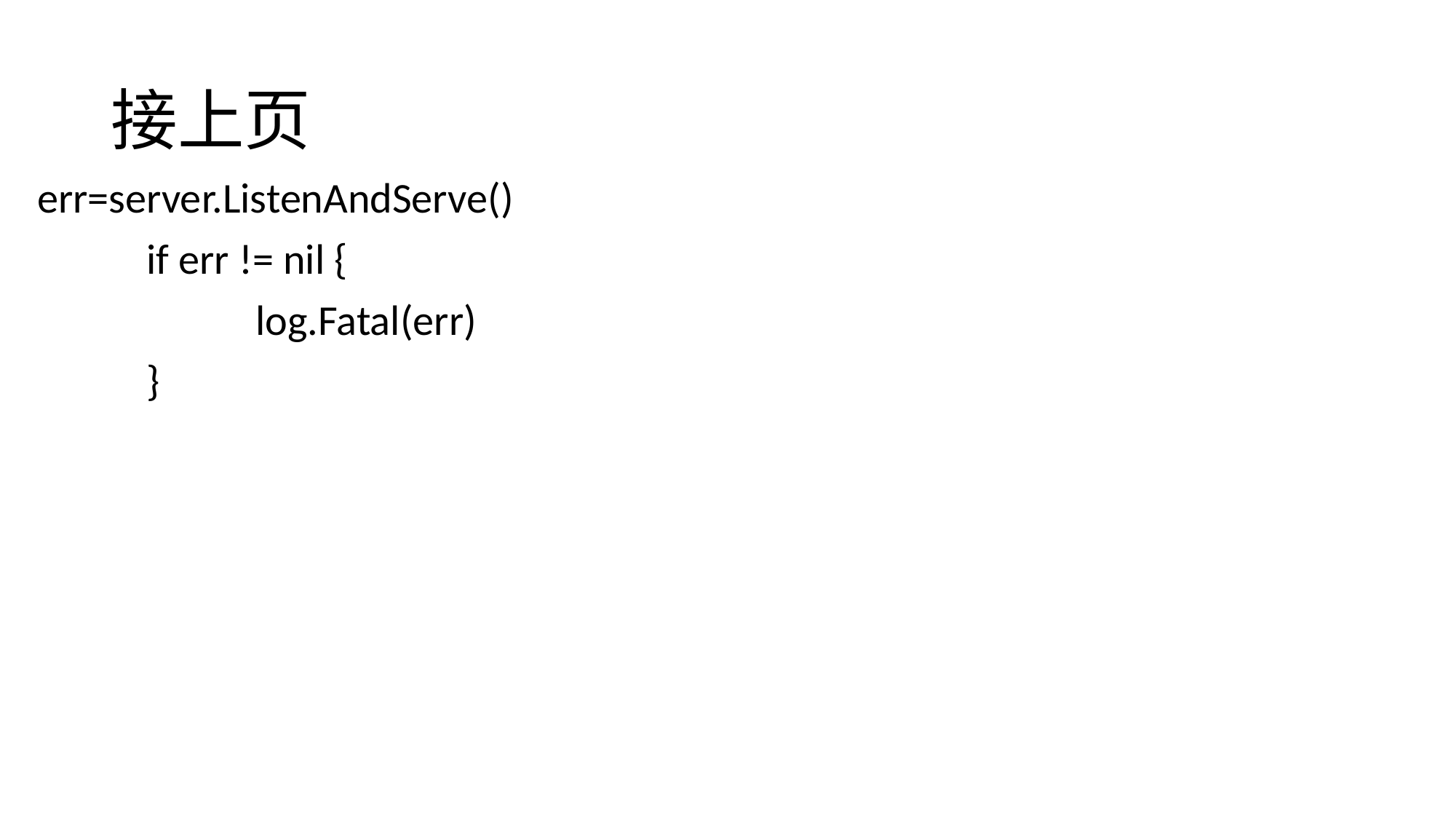

# 接上页
err=server.ListenAndServe()
	if err != nil {
		log.Fatal(err)
	}